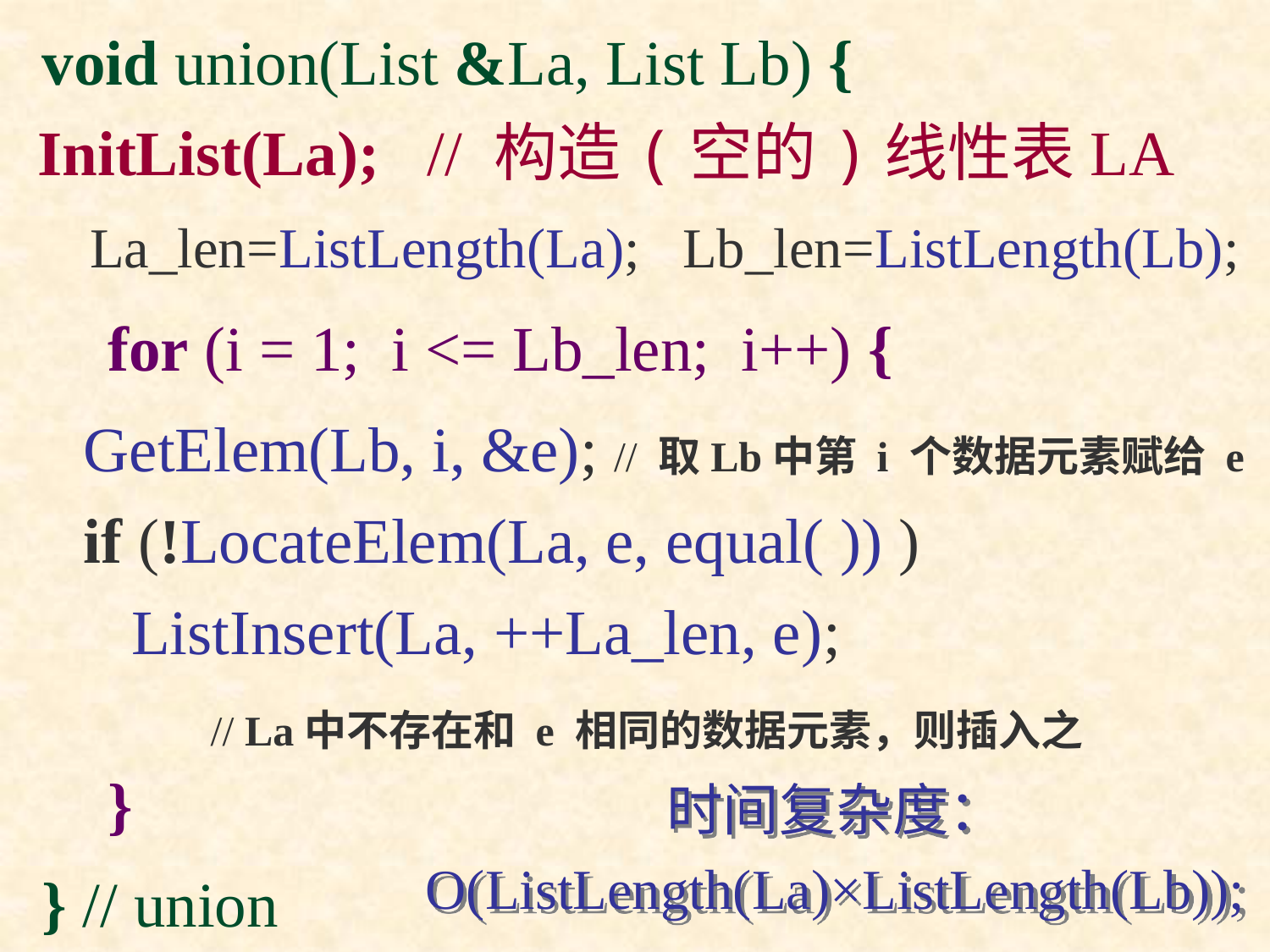

void union(List &La, List Lb) {

   La_len=ListLength(La);   Lb_len=ListLength(Lb);

} // union
InitList(La);   // 构造(空的)线性表LA
for (i = 1;  i <= Lb_len;  i++) {

}
    GetElem(Lb, i, &e); // 取Lb中第 i 个数据元素赋给 e
    if (!LocateElem(La, e, equal( )) )
       ListInsert(La, ++La_len, e);
            // La中不存在和 e 相同的数据元素，则插入之
时间复杂度：
O(ListLength(La)×ListLength(Lb));